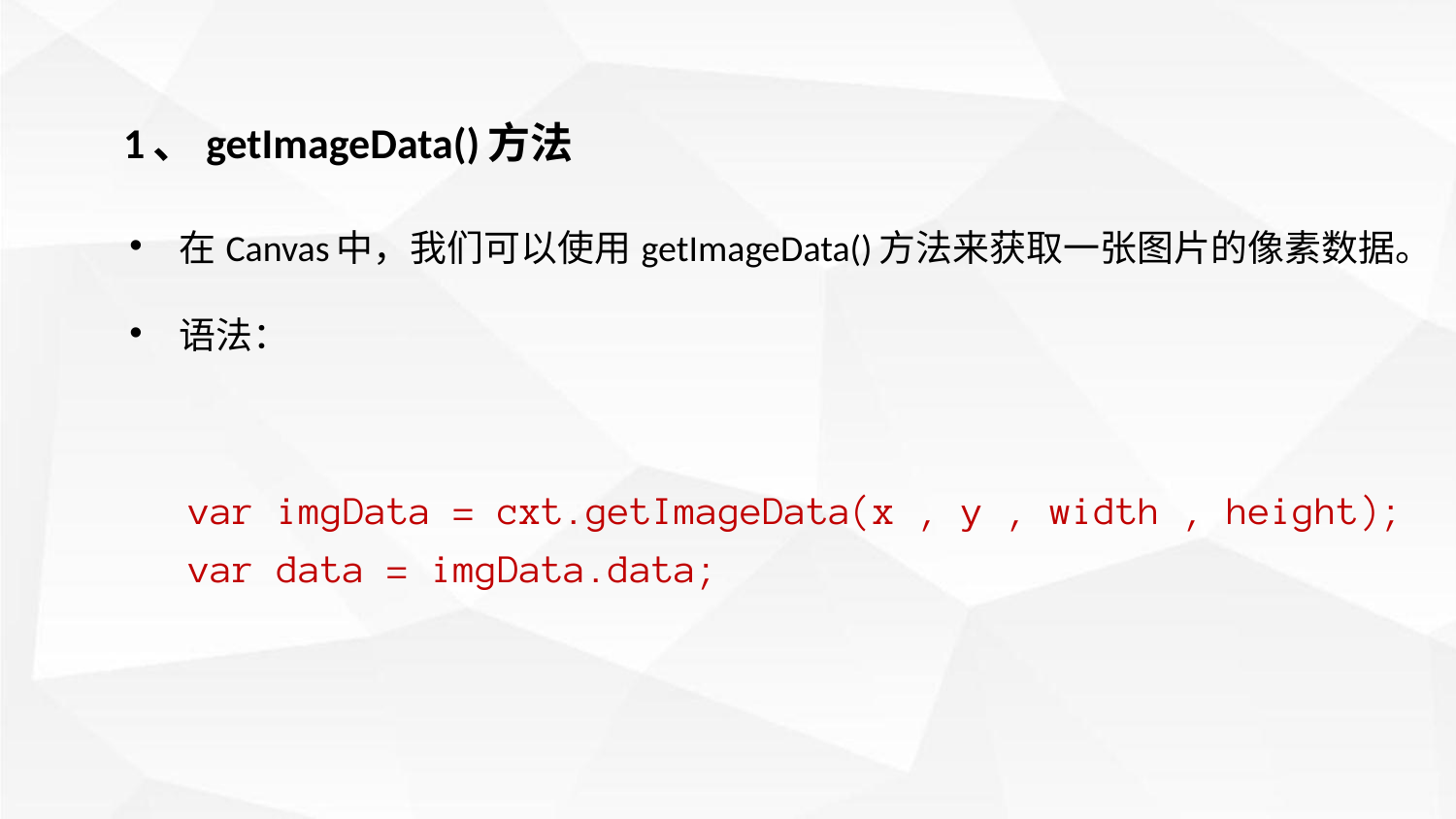

1、getImageData()方法
在Canvas中，我们可以使用getImageData()方法来获取一张图片的像素数据。
语法：
var imgData = cxt.getImageData(x , y , width , height);
var data = imgData.data;